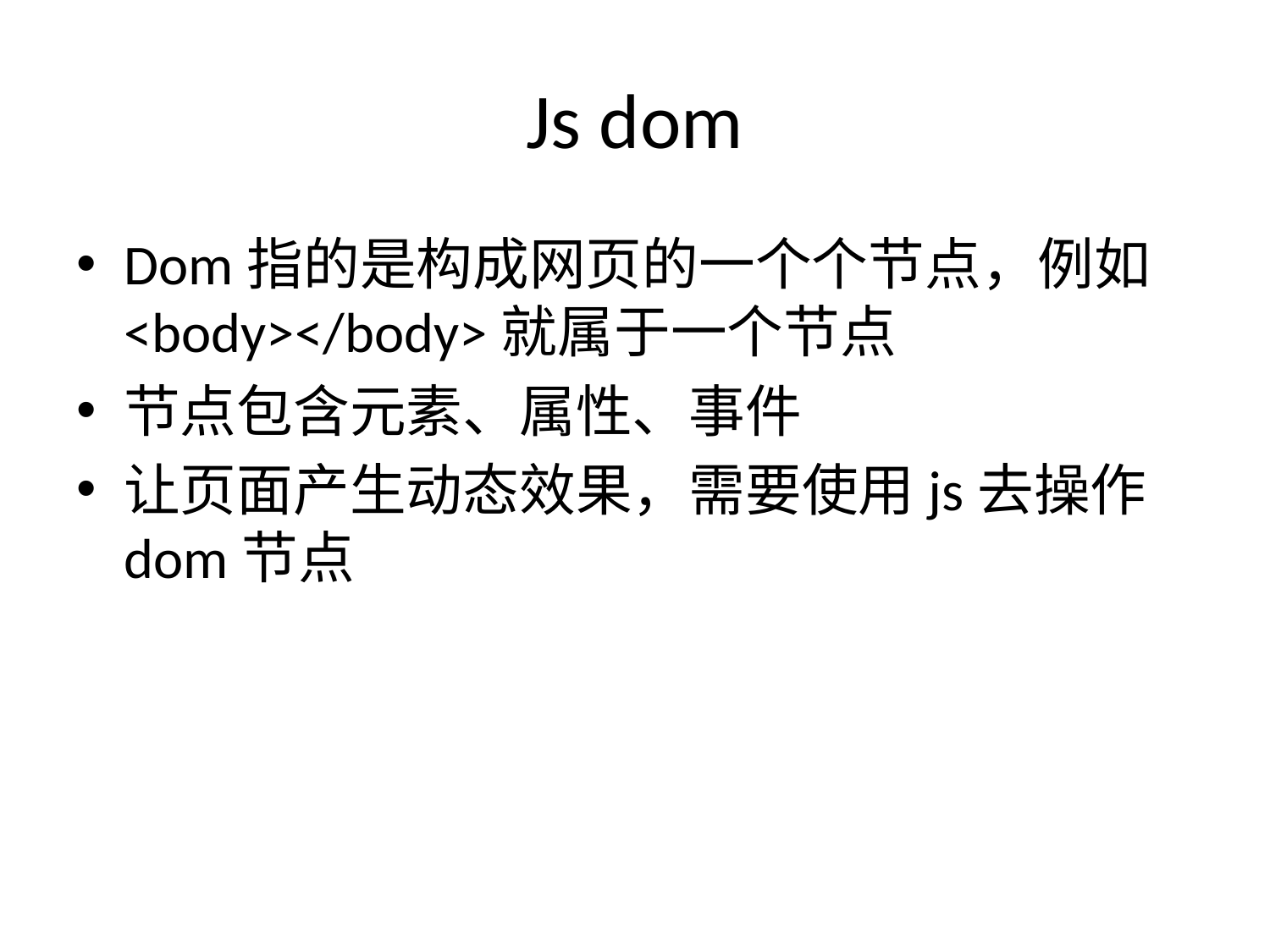

# Js dom
Dom指的是构成网页的一个个节点，例如<body></body>就属于一个节点
节点包含元素、属性、事件
让页面产生动态效果，需要使用js去操作dom节点